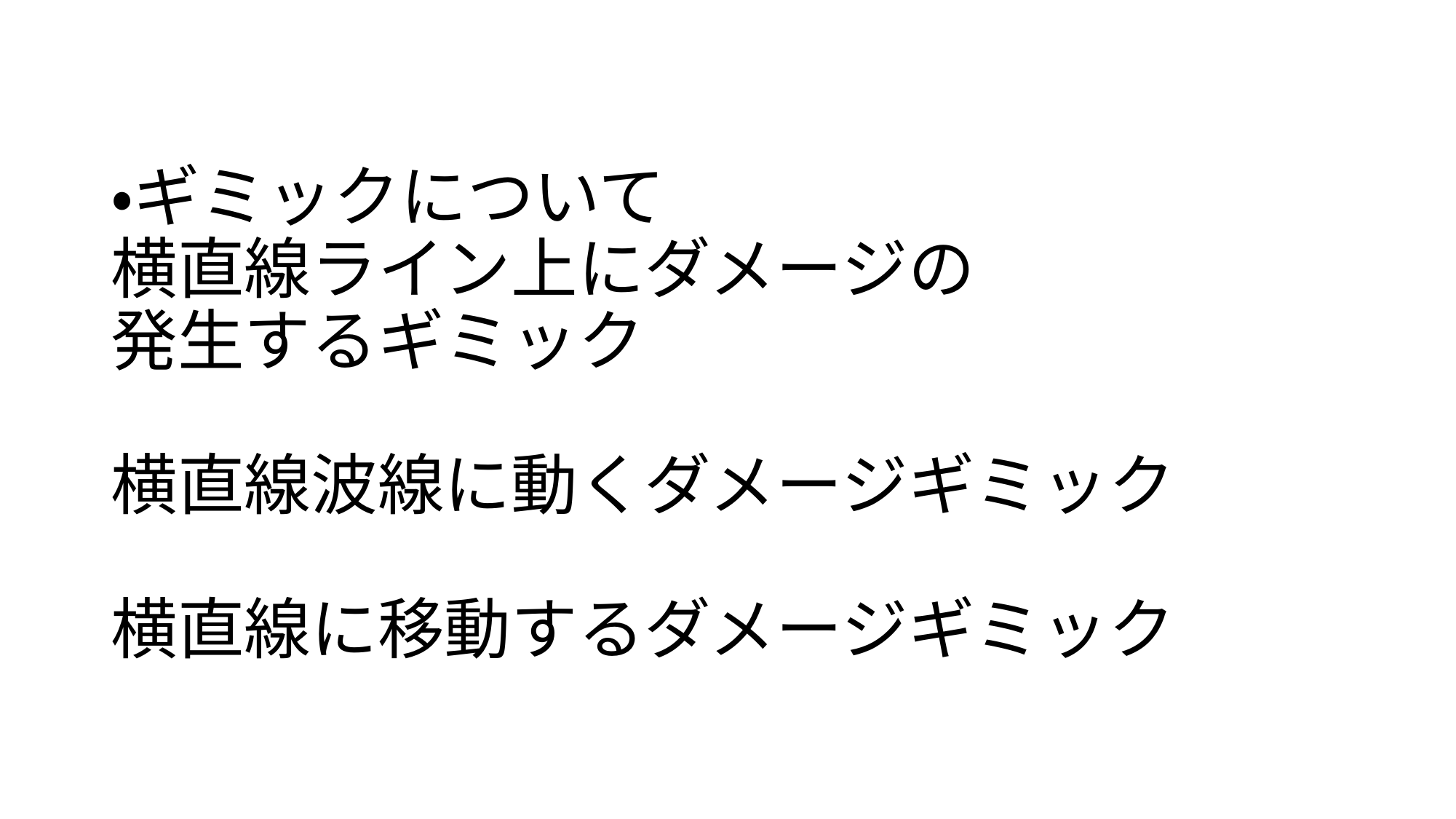

# ・ギミックについて 横直線ライン上にダメージの 発生するギミック 横直線波線に動くダメージギミック 横直線に移動するダメージギミック